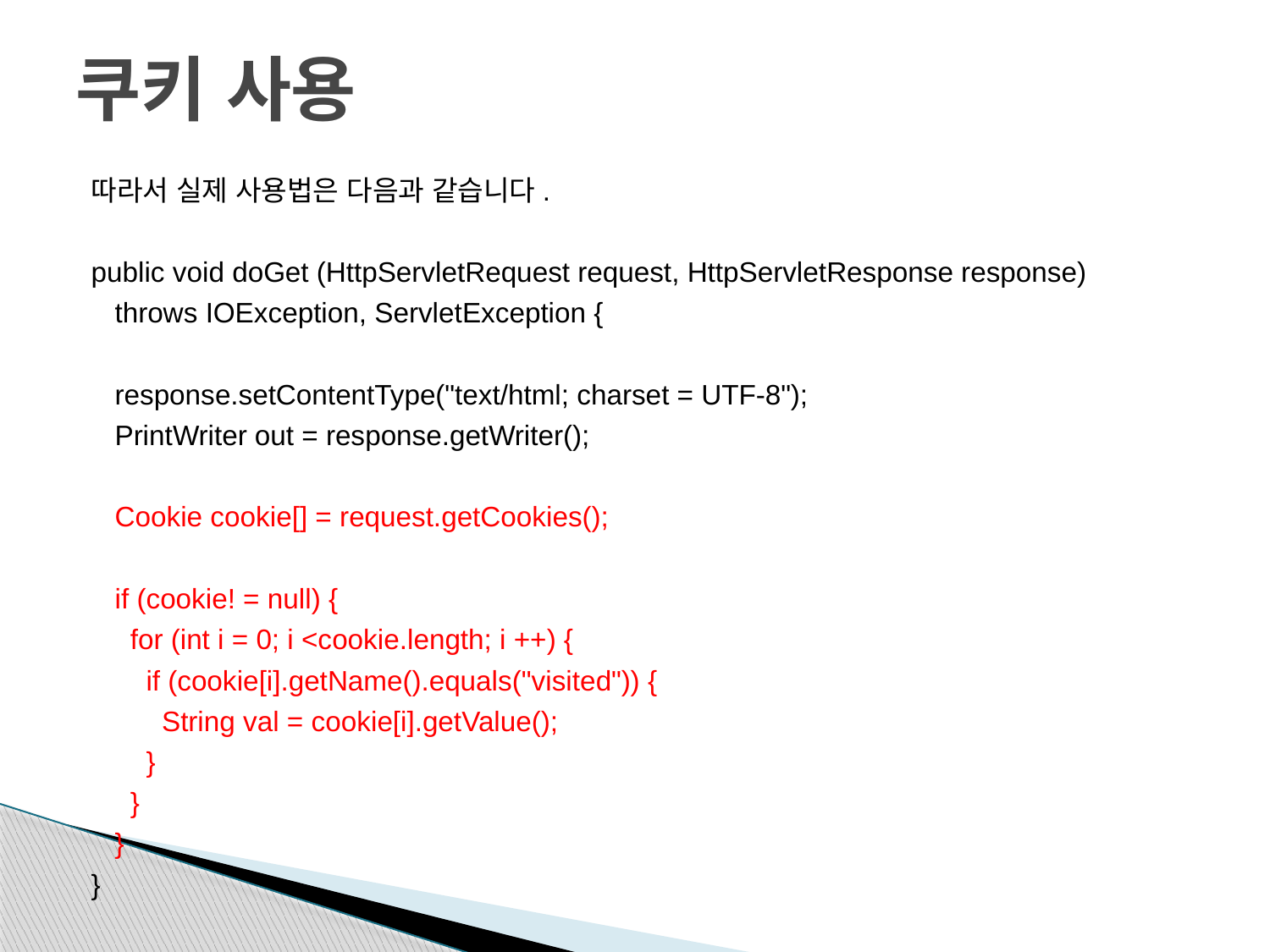

# 쿠키 사용
따라서 실제 사용법은 다음과 같습니다.

public void doGet (HttpServletRequest request, HttpServletResponse response)
   throws IOException, ServletException {

   response.setContentType("text/html; charset = UTF-8");
   PrintWriter out = response.getWriter();

   Cookie cookie[] = request.getCookies();

   if (cookie! = null) {
     for (int i = 0; i <cookie.length; i ++) {
       if (cookie[i].getName().equals("visited")) {
         String val = cookie[i].getValue();
       }
     }
   }
}